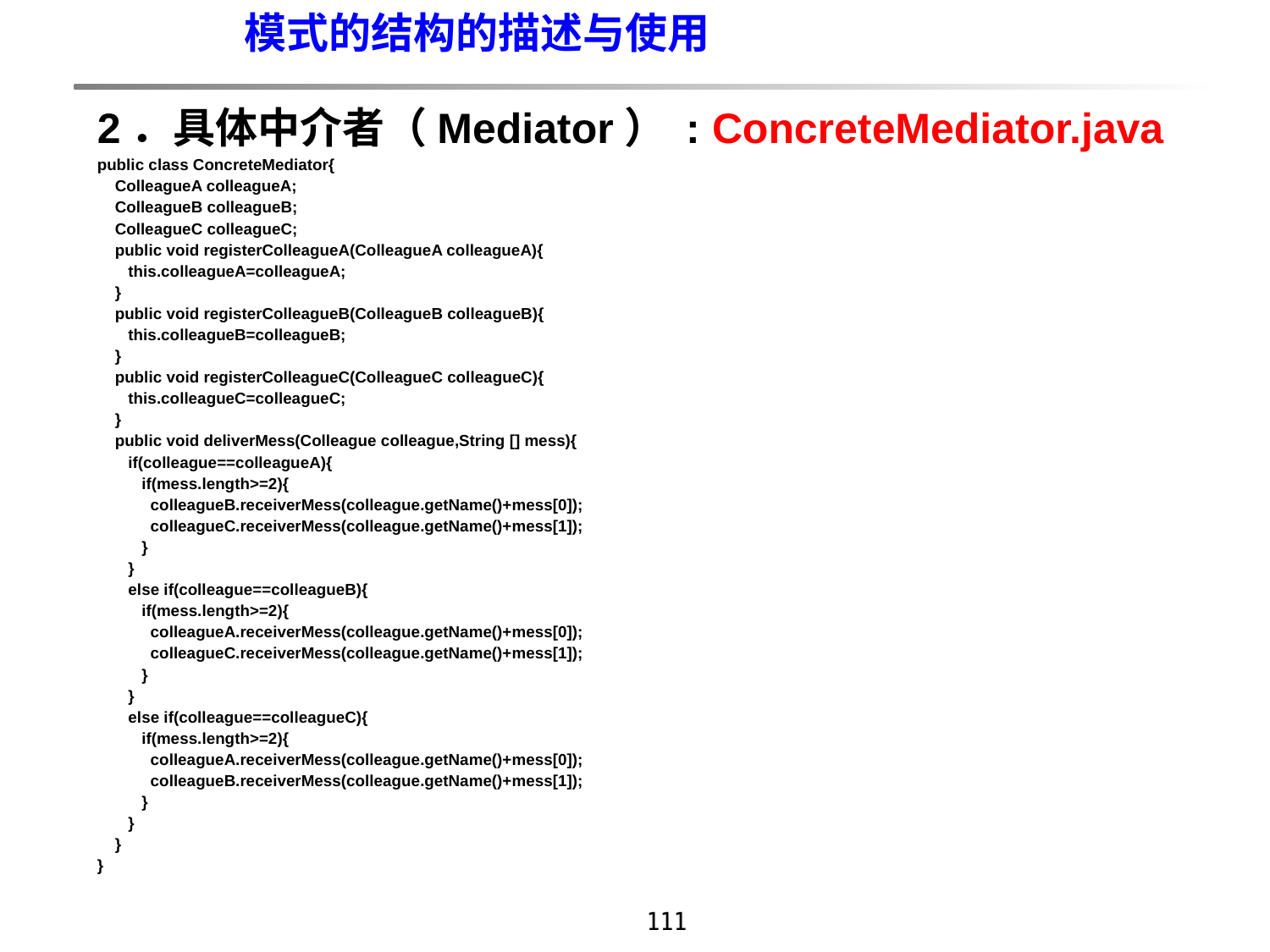

模式的结构的描述与使用

2．具体中介者（Mediator） : ConcreteMediator.java
public class ConcreteMediator{
    ColleagueA colleagueA;
    ColleagueB colleagueB;
    ColleagueC colleagueC;
    public void registerColleagueA(ColleagueA colleagueA){
       this.colleagueA=colleagueA;
    }
    public void registerColleagueB(ColleagueB colleagueB){
       this.colleagueB=colleagueB;
    }
    public void registerColleagueC(ColleagueC colleagueC){
       this.colleagueC=colleagueC;
    }
    public void deliverMess(Colleague colleague,String [] mess){
       if(colleague==colleagueA){
          if(mess.length>=2){
            colleagueB.receiverMess(colleague.getName()+mess[0]);
            colleagueC.receiverMess(colleague.getName()+mess[1]);
          }
       }
       else if(colleague==colleagueB){
          if(mess.length>=2){
            colleagueA.receiverMess(colleague.getName()+mess[0]);
            colleagueC.receiverMess(colleague.getName()+mess[1]);
          }
       }
       else if(colleague==colleagueC){
          if(mess.length>=2){
            colleagueA.receiverMess(colleague.getName()+mess[0]);
            colleagueB.receiverMess(colleague.getName()+mess[1]);
          }
       }
    }
}

111